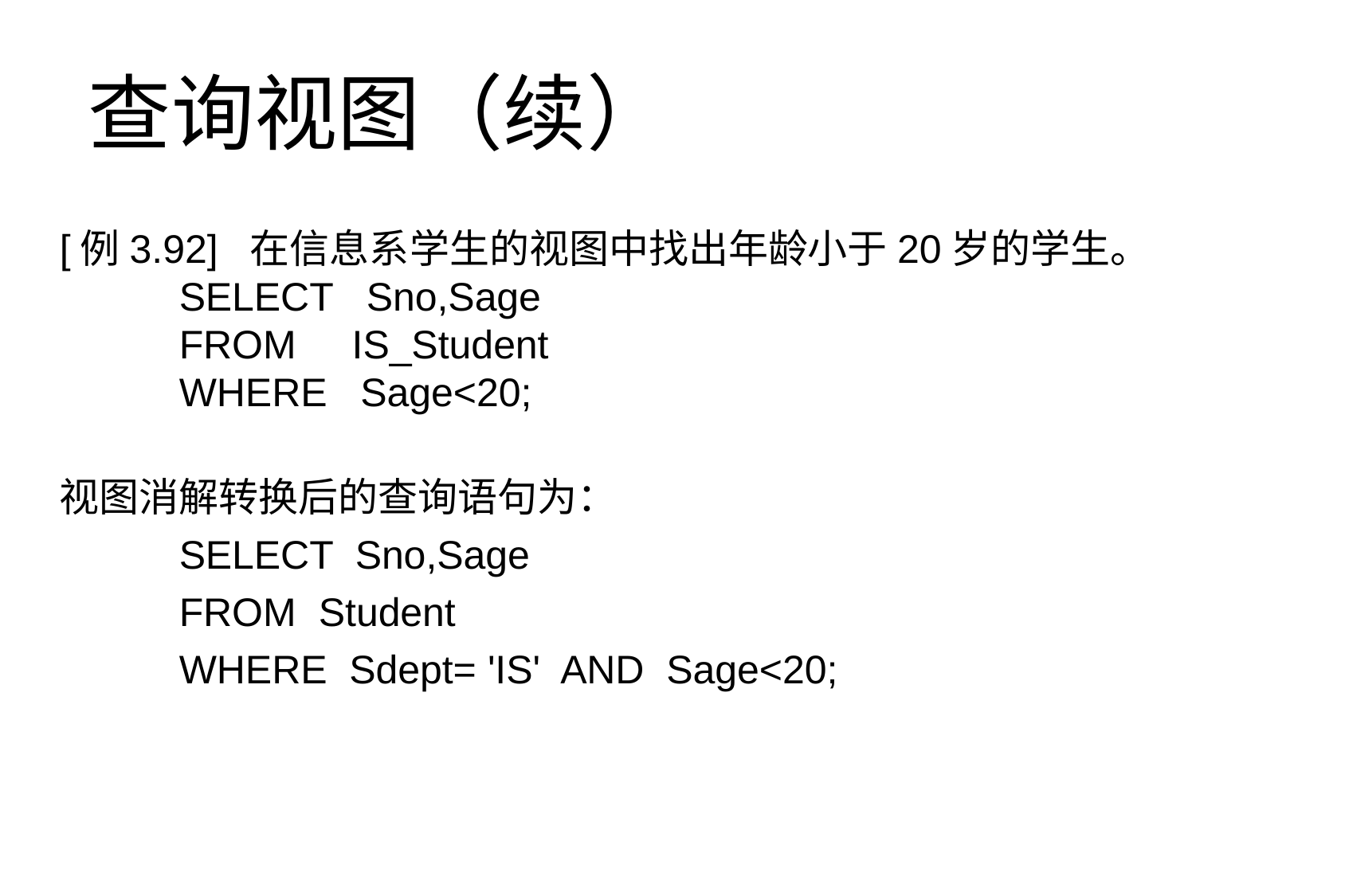

查询视图（续）
[例3.92]  在信息系学生的视图中找出年龄小于20岁的学生。
	SELECT   Sno,Sage
   	FROM     IS_Student
     	WHERE   Sage<20;

视图消解转换后的查询语句为：
 	SELECT  Sno,Sage
 	FROM  Student
 	WHERE  Sdept= 'IS'  AND  Sage<20;